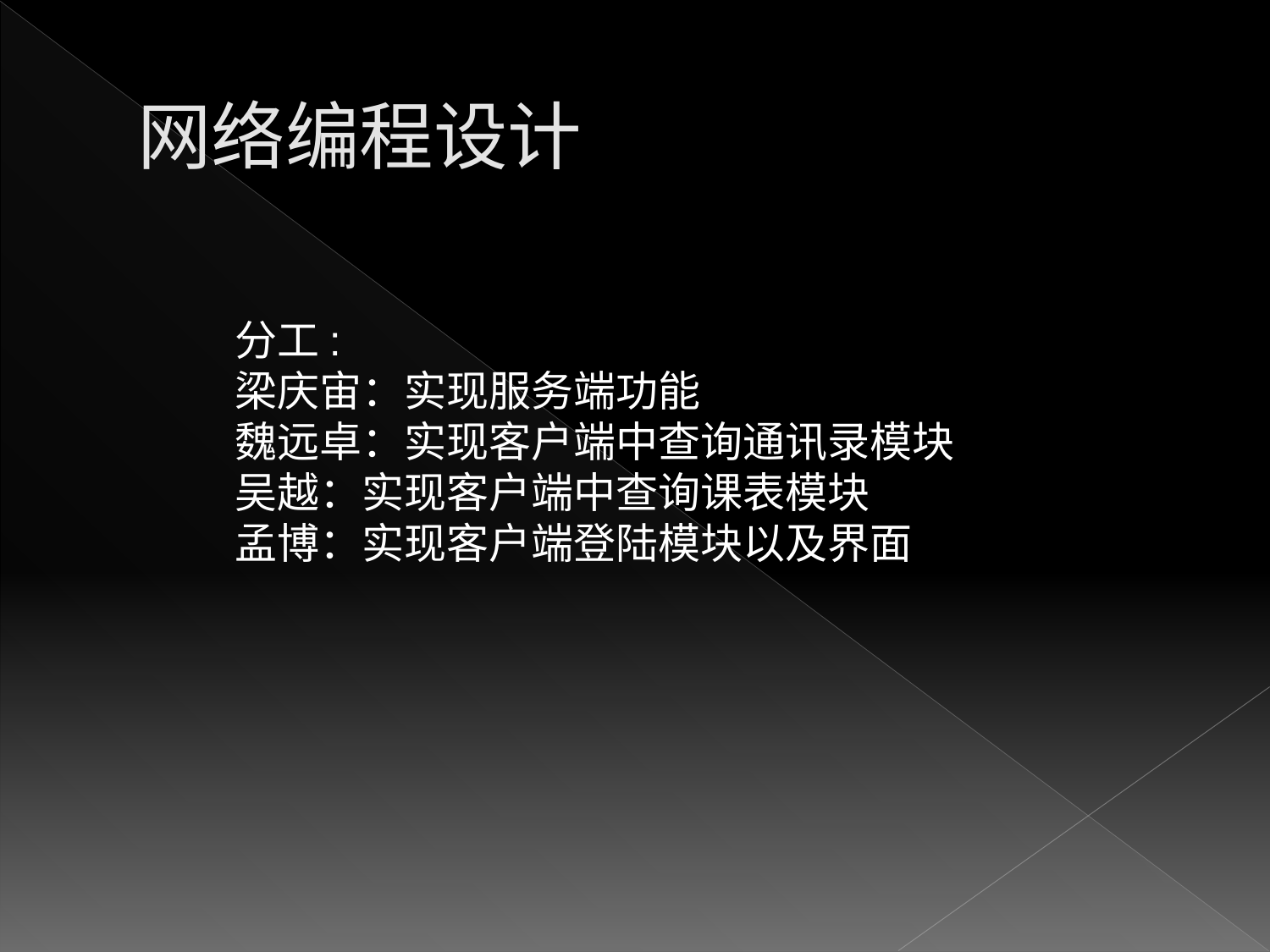

# 网络编程设计
分工:
梁庆宙：实现服务端功能
魏远卓：实现客户端中查询通讯录模块
吴越：实现客户端中查询课表模块
孟博：实现客户端登陆模块以及界面